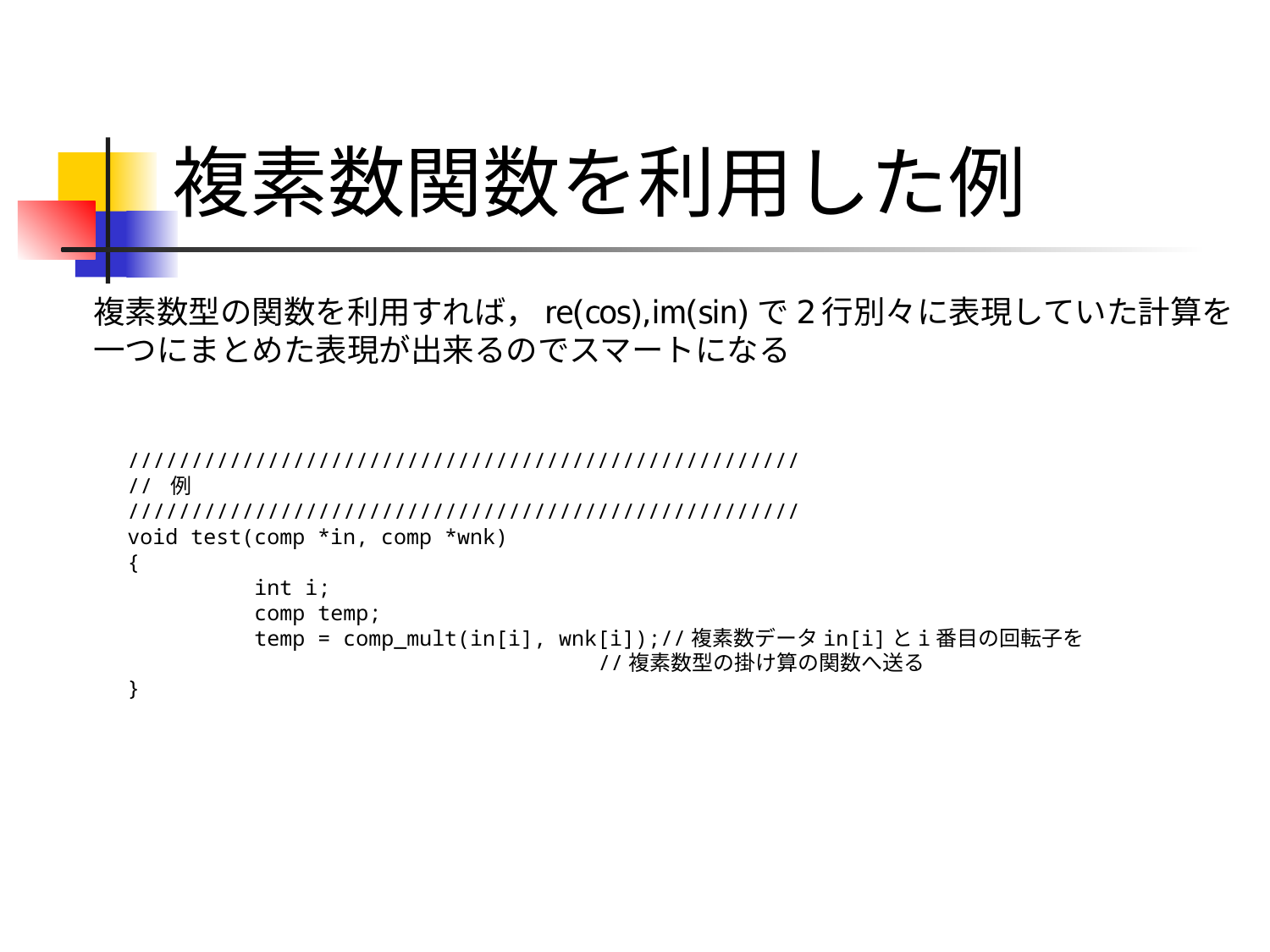

# 複素数関数を利用した例
複素数型の関数を利用すれば，re(cos),im(sin)で2行別々に表現していた計算を
一つにまとめた表現が出来るのでスマートになる
/////////////////////////////////////////////////////
// 例
/////////////////////////////////////////////////////
void test(comp *in, comp *wnk)
{
	int i;
	comp temp;
	temp = comp_mult(in[i], wnk[i]);//複素数データin[i]とi番目の回転子を
　　　　　　　　　　　　　　　　　　　　　　//複素数型の掛け算の関数へ送る
}